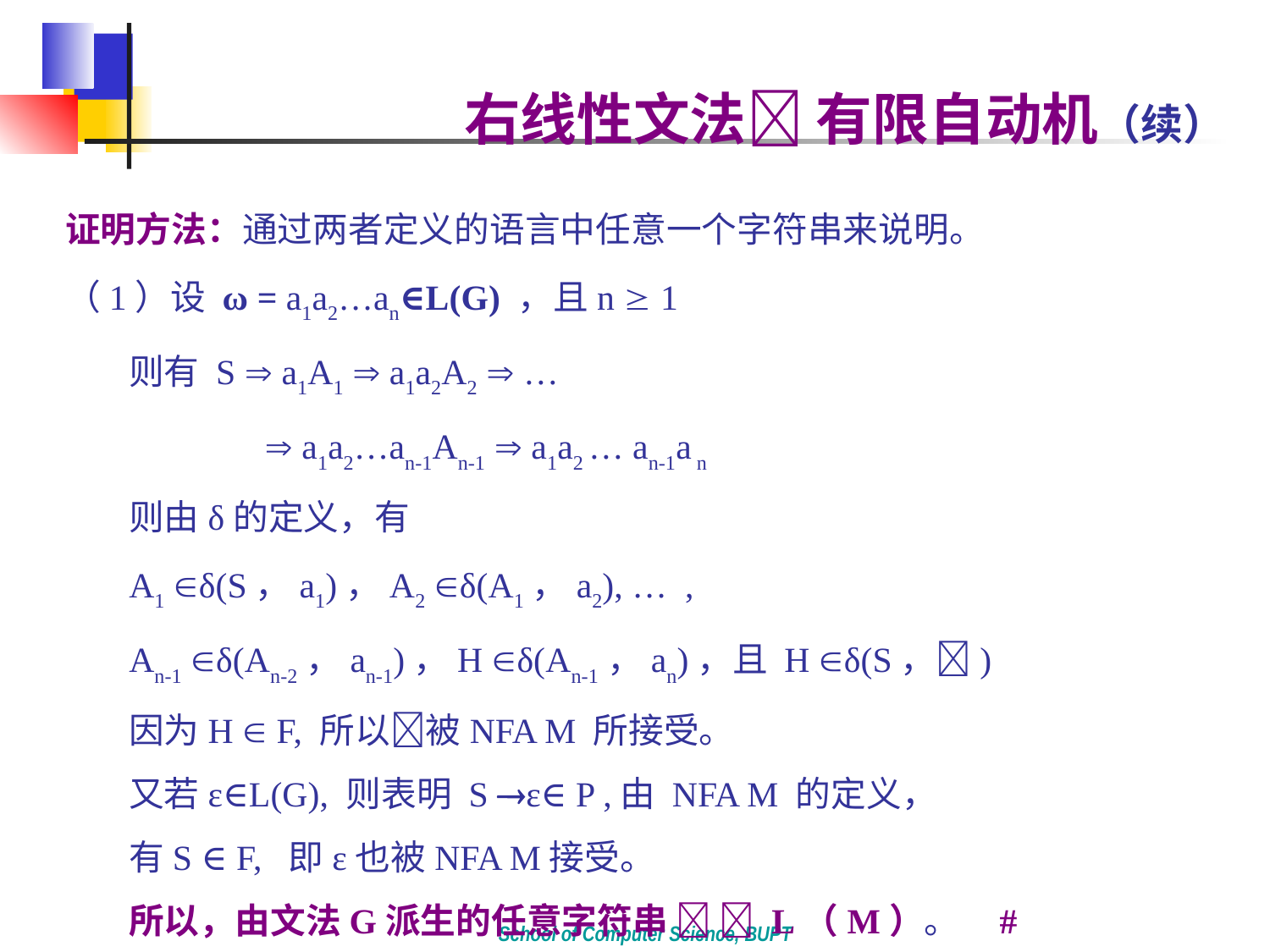

右线性文法⇒ 有限自动机（续）
证明方法：通过两者定义的语言中任意一个字符串来说明。
（1）设 ω = a1a2…an∈L(G) ，且n ≥ 1
则有 S ⇒ a1A1 ⇒ a1a2A2 ⇒ …
	 ⇒ a1a2…an-1An-1 ⇒ a1a2 … an-1a n
则由δ的定义，有
A1 ∈δ(S，a1)，A2 ∈δ(A1，a2), …  ,
An-1 ∈δ(An-2，an-1)，H ∈δ(An-1，an)，且 H ∈δ(S，ω)
因为H ∈ F, 所以ω被NFA M 所接受。
又若ε∈L(G), 则表明 S →ε∈ P ,由 NFA M 的定义，
有S ∈ F,  即ε也被NFA M接受。
所以，由文法G派生的任意字符串 ω ∈ L（M）。    #

School of Computer Science, BUPT
31